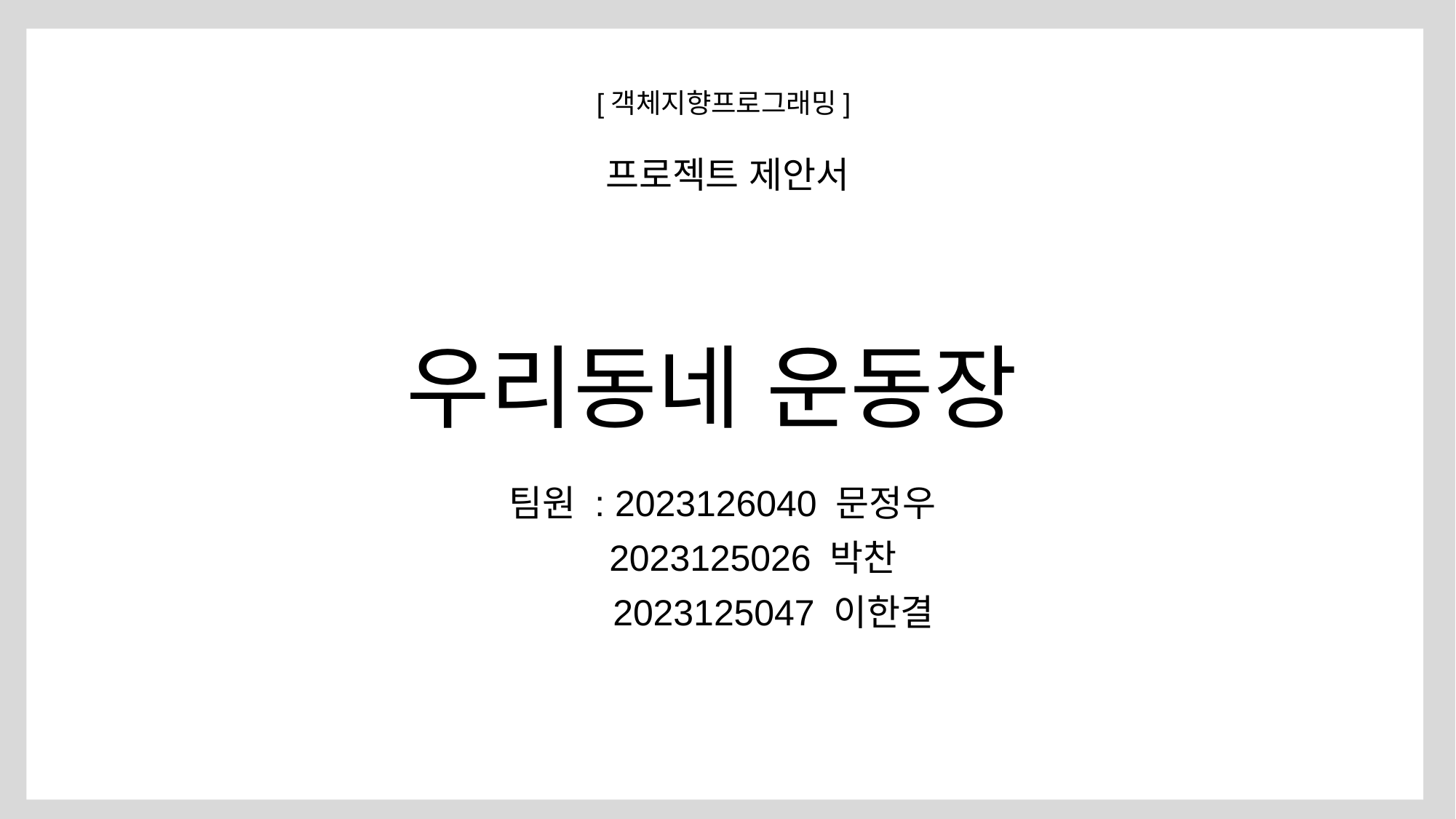

[객체지향프로그래밍]

프로젝트 제안서
# 우리동네 운동장
팀원 : 2023126040 문정우
      2023125026 박찬
         2023125047 이한결